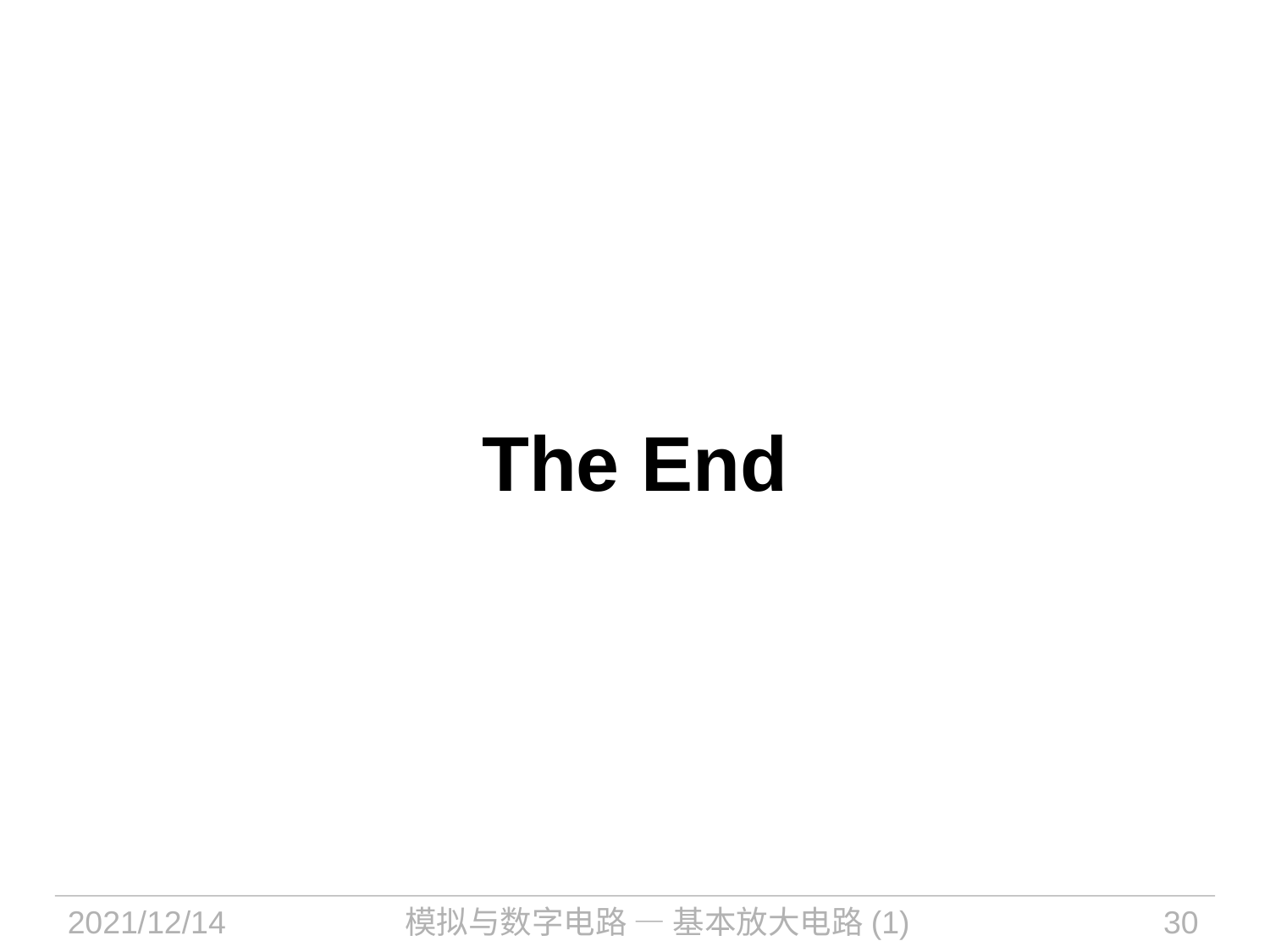

# The End
2021/12/14
模拟与数字电路 — 基本放大电路(1)
30